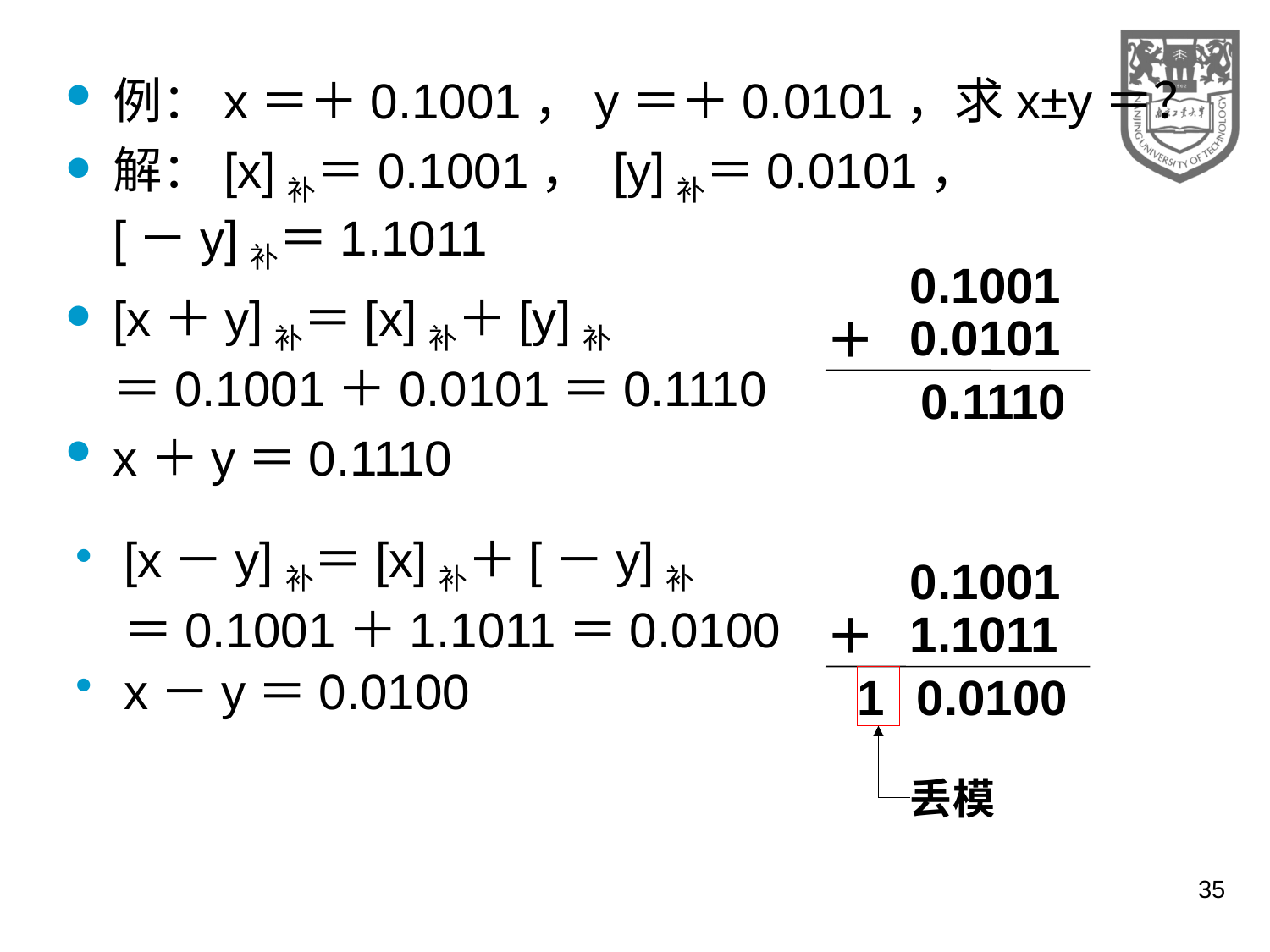

例：x＝＋0.1001，y＝＋0.0101，求x±y＝？
解：[x]补＝0.1001， [y]补＝0.0101，
[－y]补＝1.1011
[x＋y]补＝[x]补＋[y]补
＝0.1001＋0.0101＝0.1110
x＋y＝0.1110

0.1001
0.0101
＋

0.1110
[x－y]补＝[x]补＋[－y]补
＝0.1001＋1.1011＝0.0100
x－y＝0.0100
0.1001
1.1011
＋

1
0.0100
丢模
35